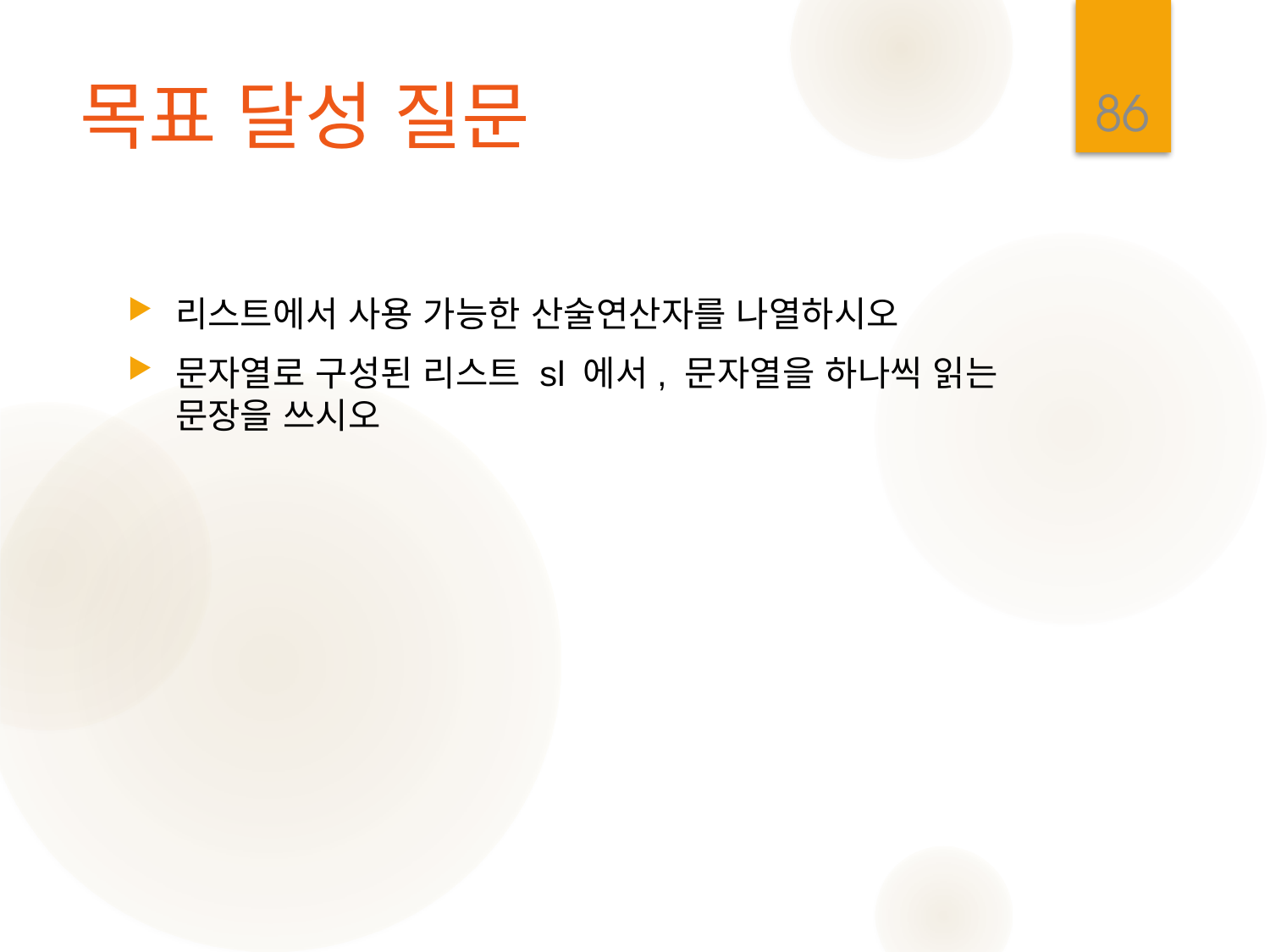

86
# 목표 달성 질문
리스트에서 사용 가능한 산술연산자를 나열하시오
문자열로 구성된 리스트 sl 에서, 문자열을 하나씩 읽는 문장을 쓰시오